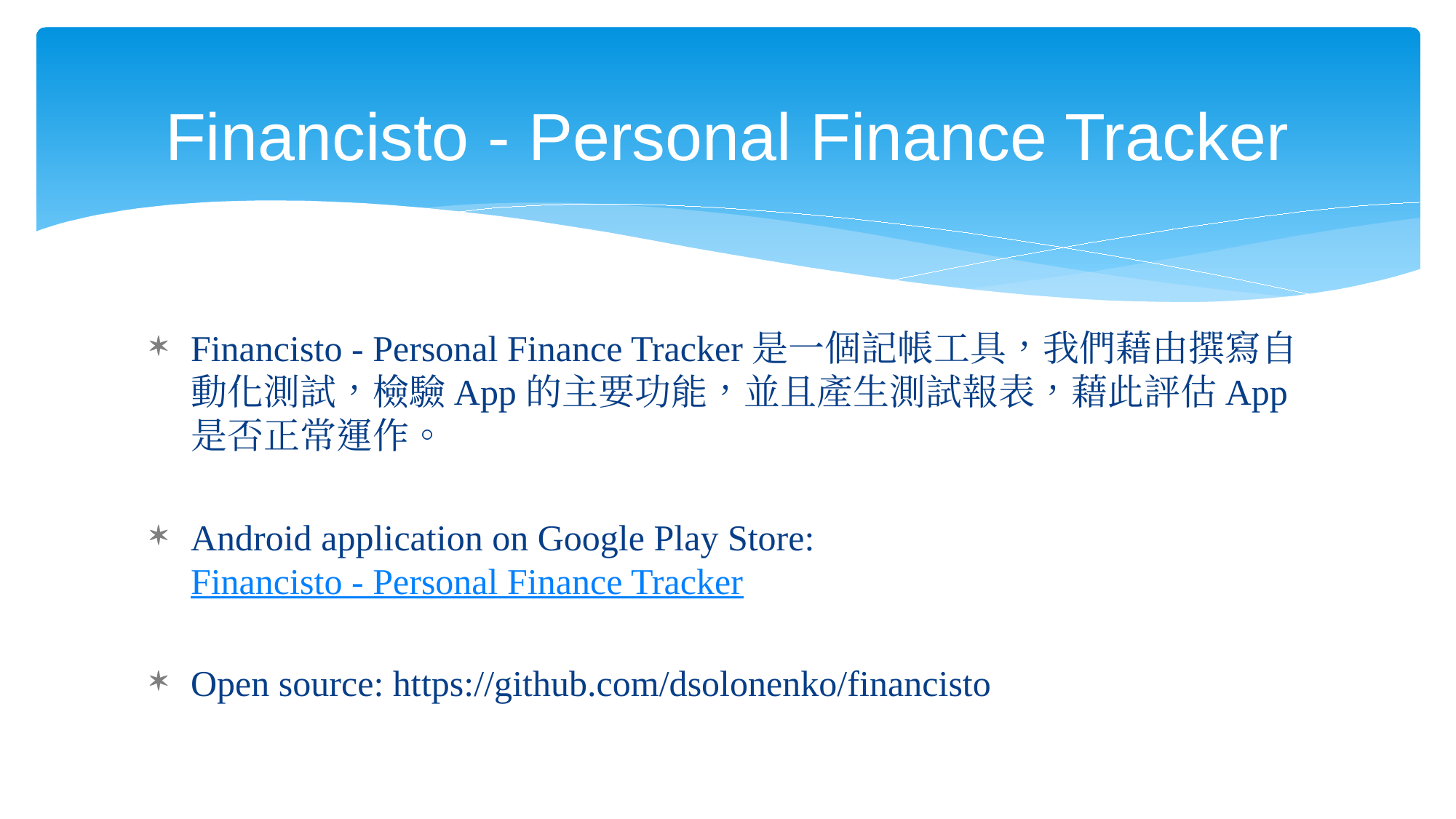

# Financisto - Personal Finance Tracker
Financisto - Personal Finance Tracker是一個記帳工具，我們藉由撰寫自動化測試，檢驗App的主要功能，並且產生測試報表，藉此評估App是否正常運作。

Android application on Google Play Store:
Financisto - Personal Finance Tracker

Open source: https://github.com/dsolonenko/financisto